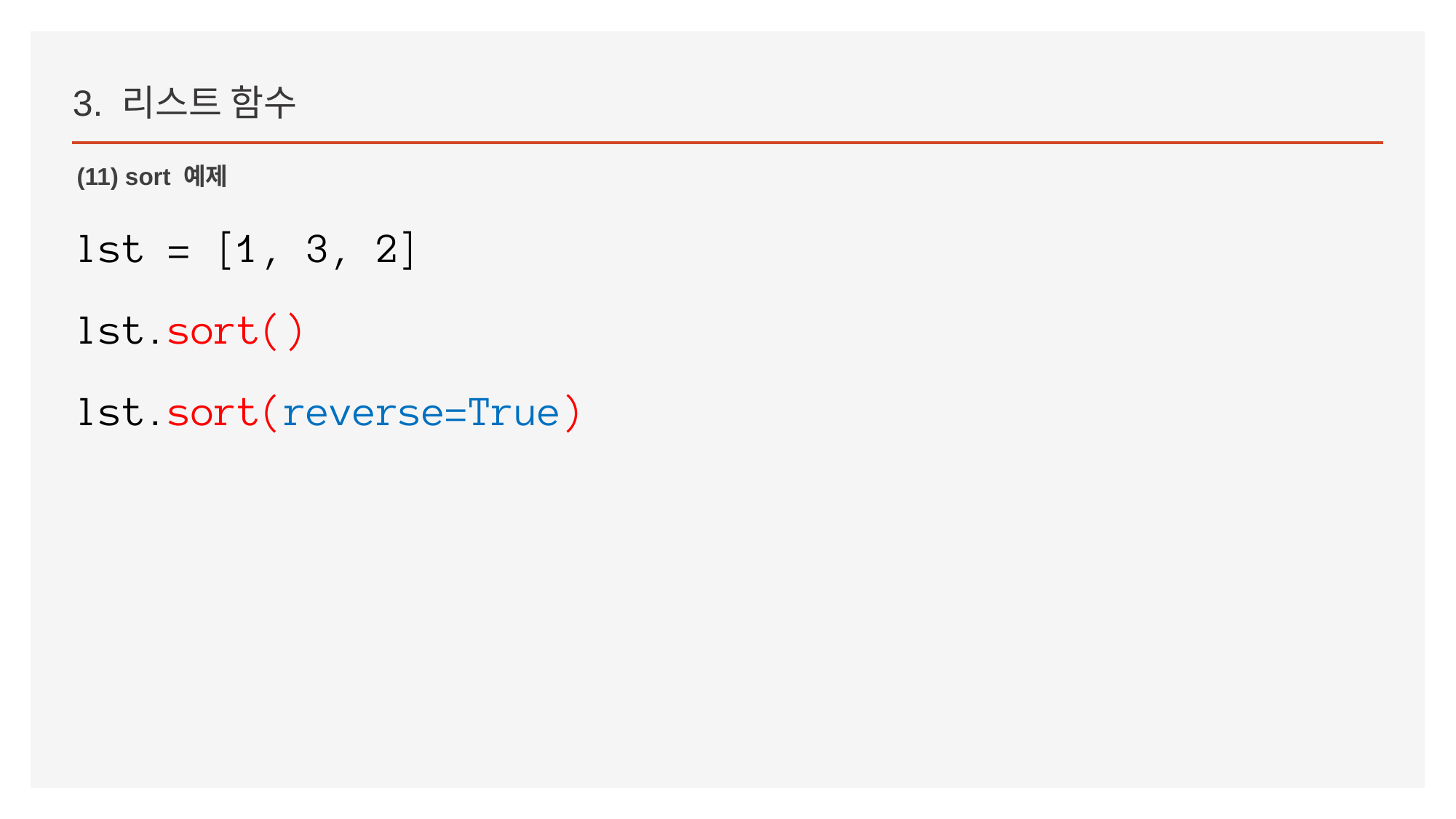

3. 리스트 함수
(11) sort 예제
lst = [1, 3, 2]
lst.sort()
lst.sort(reverse=True)